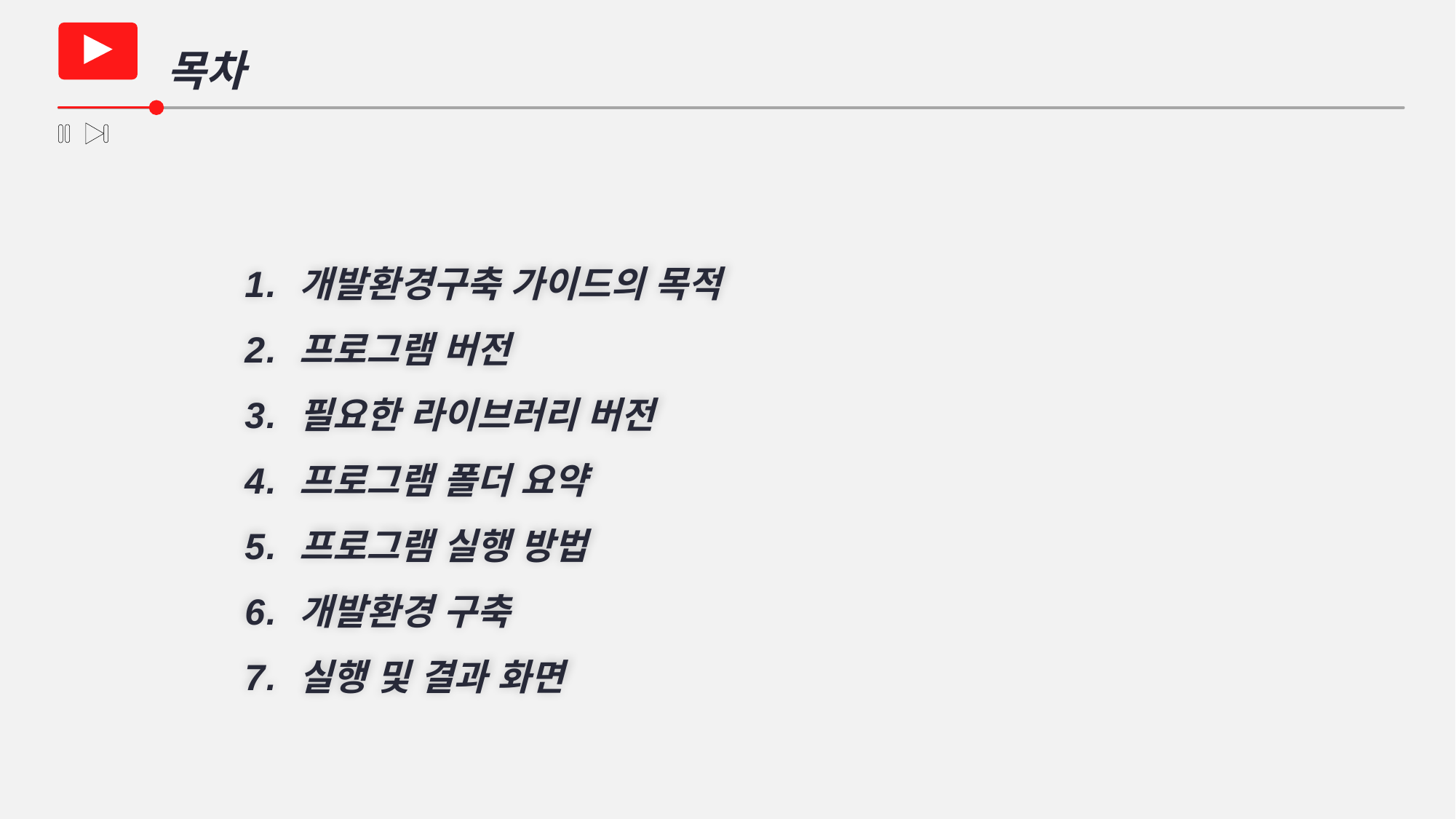

목차

개발환경구축 가이드의 목적
프로그램 버전
필요한 라이브러리 버전
프로그램 폴더 요약
프로그램 실행 방법
개발환경 구축
실행 및 결과 화면